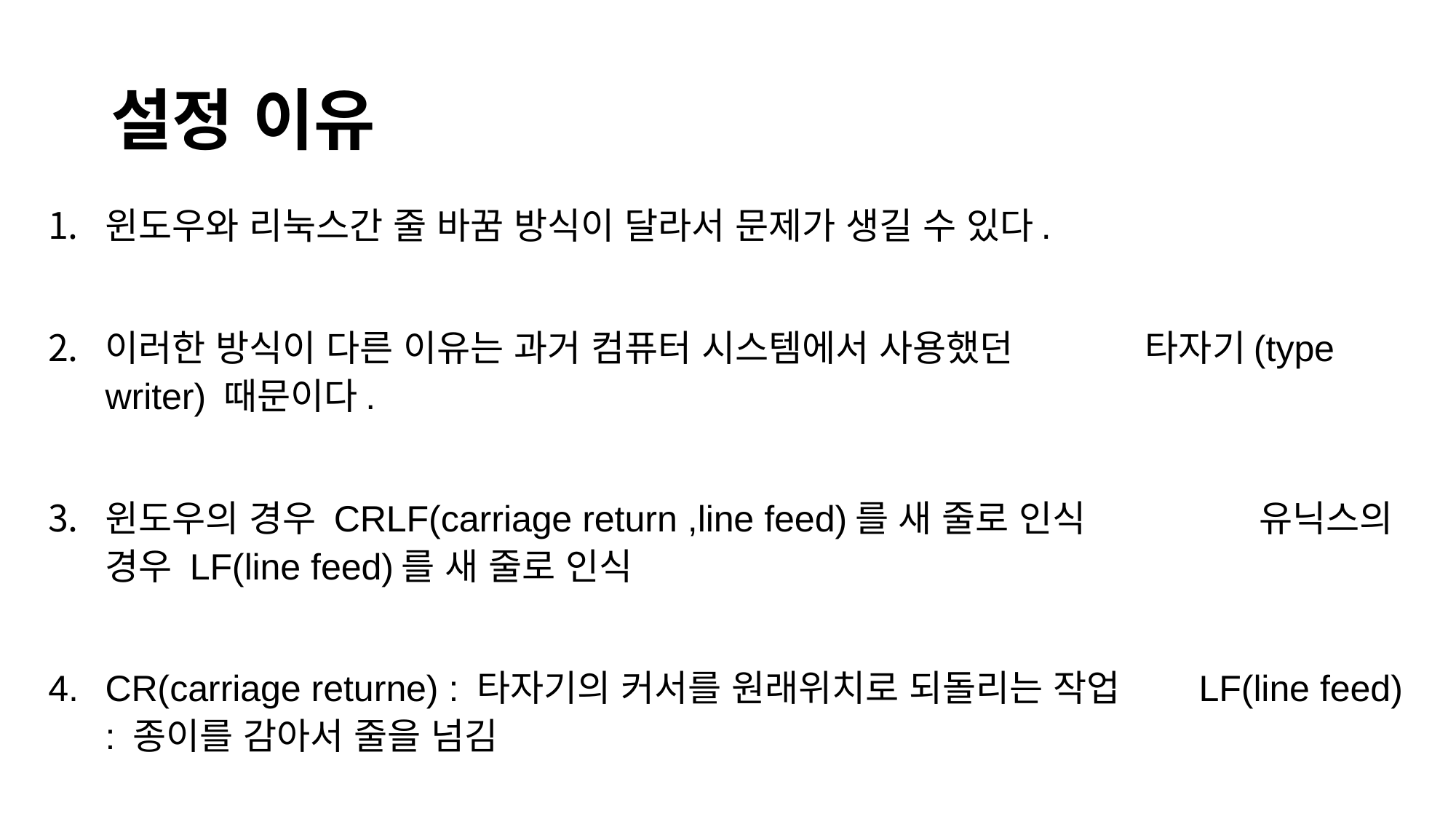

# 설정 이유
윈도우와 리눅스간 줄 바꿈 방식이 달라서 문제가 생길 수 있다.

이러한 방식이 다른 이유는 과거 컴퓨터 시스템에서 사용했던             타자기(type writer) 때문이다.

윈도우의 경우 CRLF(carriage return ,line feed)를 새 줄로 인식                 유닉스의 경우 LF(line feed)를 새 줄로 인식

CR(carriage returne) : 타자기의 커서를 원래위치로 되돌리는 작업       LF(line feed) : 종이를 감아서 줄을 넘김